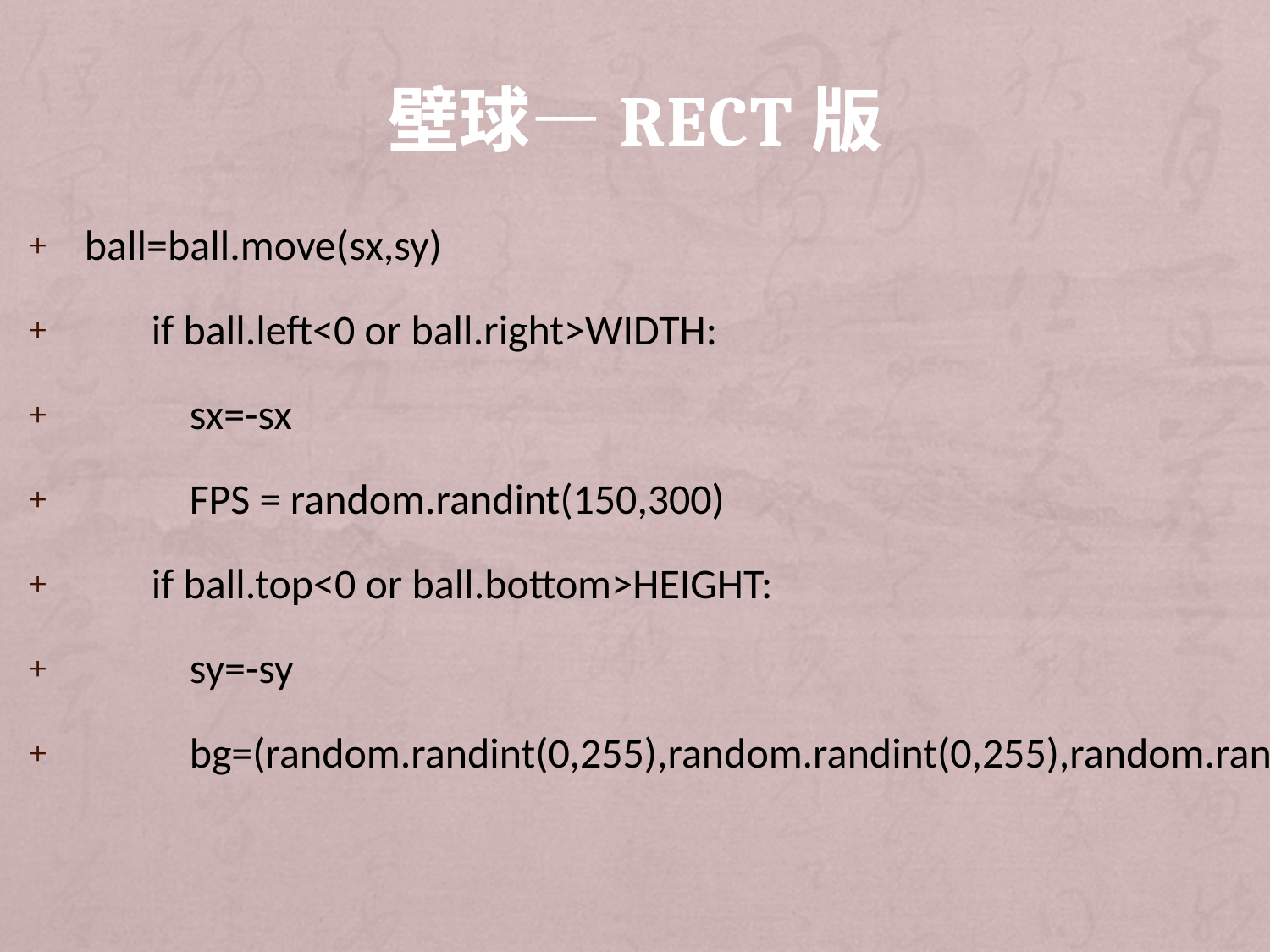

# 壁球—rect版
 ball=ball.move(sx,sy)
        if ball.left<0 or ball.right>WIDTH:
            sx=-sx
            FPS = random.randint(150,300)
        if ball.top<0 or ball.bottom>HEIGHT:
            sy=-sy
            bg=(random.randint(0,255),random.randint(0,255),random.randint(0,255))